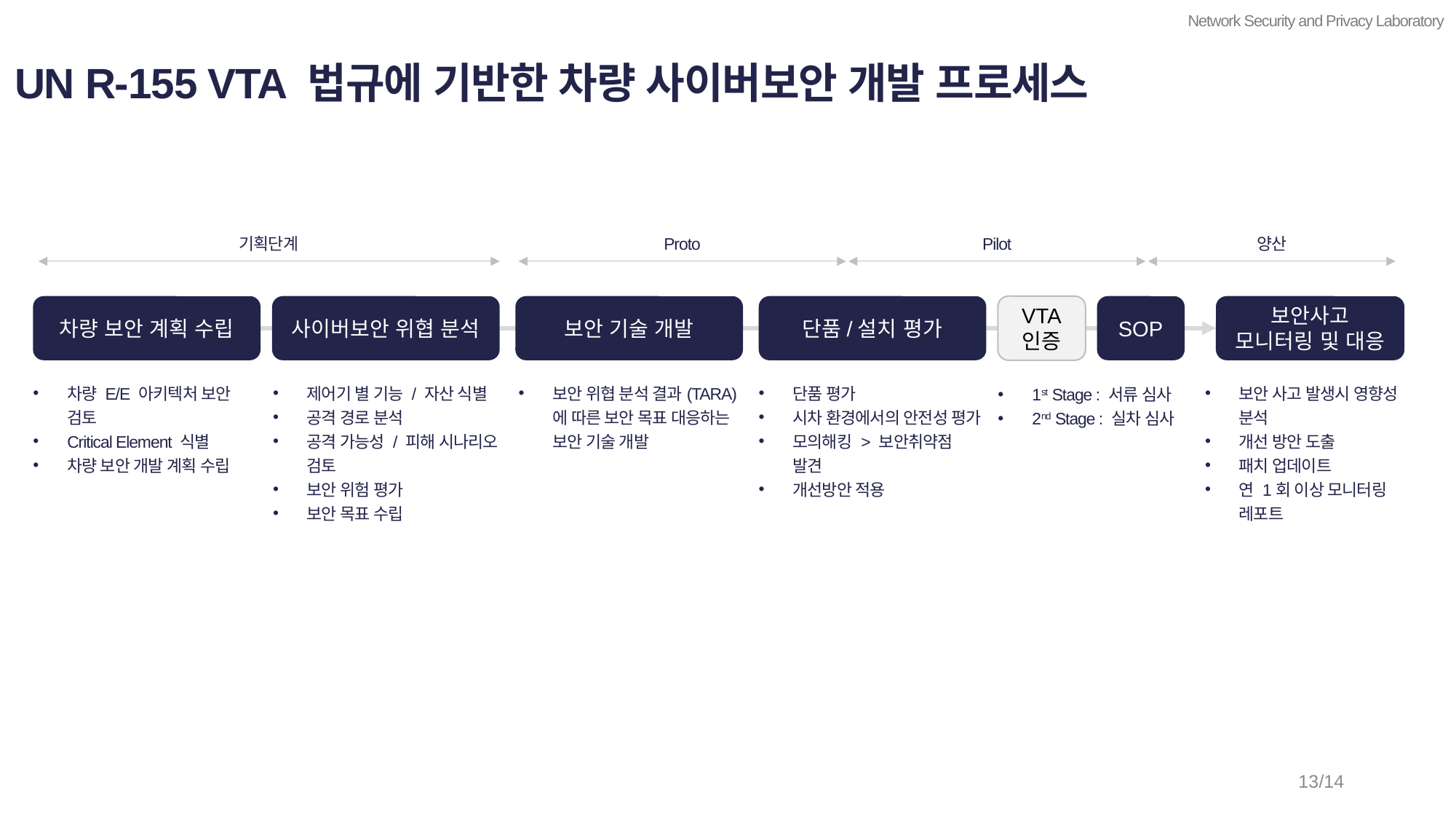

Network Security and Privacy Laboratory
UN R-155 VTA 법규에 기반한 차량 사이버보안 개발 프로세스
Proto
Pilot
양산
기획단계
차량 보안 계획 수립
사이버보안 위협 분석
보안 기술 개발
단품/설치 평가
VTA
인증
SOP
보안사고
모니터링 및 대응
차량 E/E 아키텍처 보안 검토
Critical Element 식별
차량 보안 개발 계획 수립
제어기 별 기능 / 자산 식별
공격 경로 분석
공격 가능성 / 피해 시나리오 검토
보안 위험 평가
보안 목표 수립

보안 위협 분석 결과(TARA)에 따른 보안 목표 대응하는 보안 기술 개발
단품 평가
시차 환경에서의 안전성 평가
모의해킹 > 보안취약점 발견
개선방안 적용
보안 사고 발생시 영향성 분석
개선 방안 도출
패치 업데이트
연 1회 이상 모니터링 레포트
1st Stage : 서류 심사
2nd Stage : 실차 심사
13/14